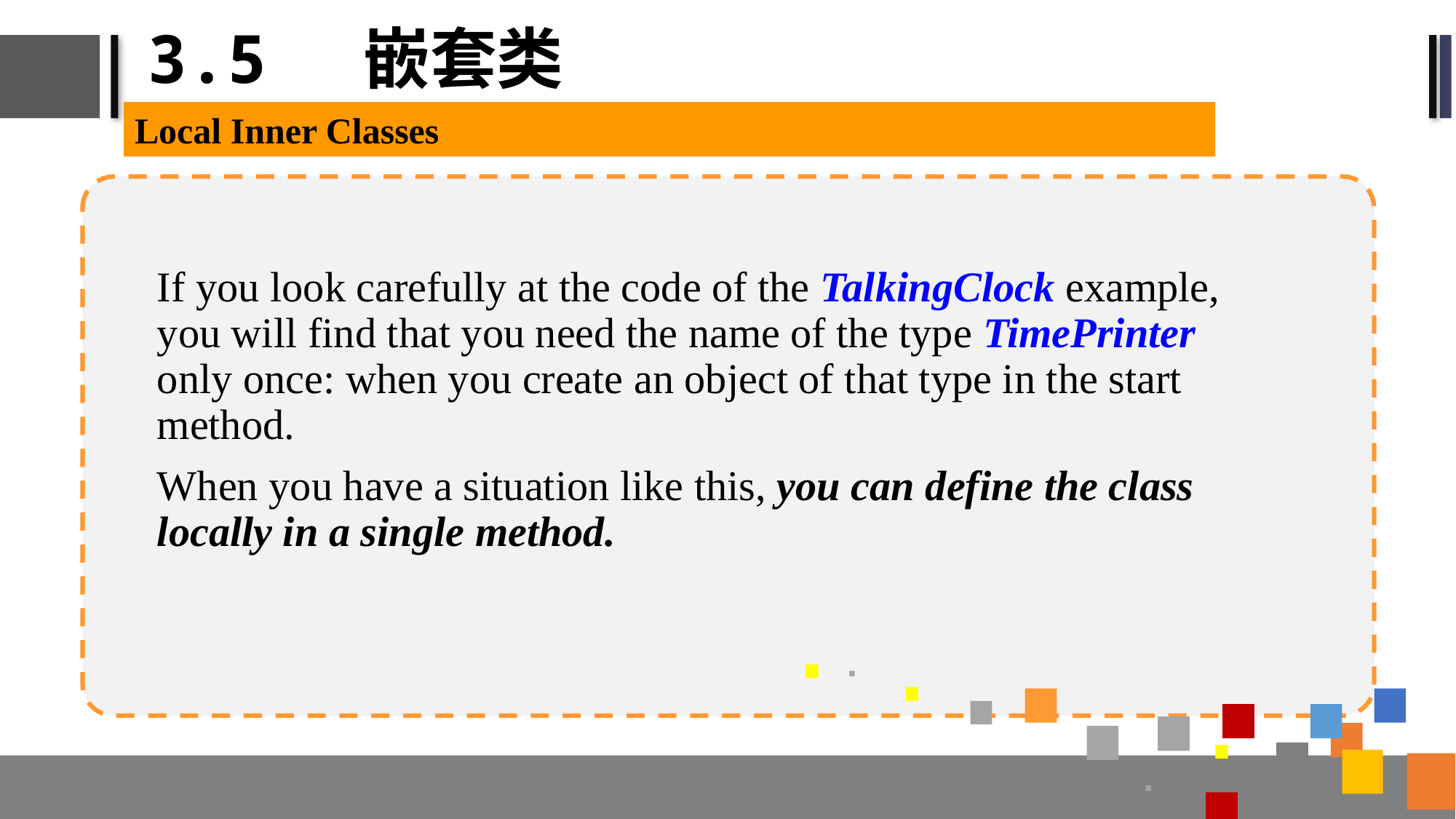

# 3.5  嵌套类
Local Inner Classes

If you look carefully at the code of the TalkingClock example, you will find that you need the name of the type TimePrinter only once: when you create an object of that type in the start method.
When you have a situation like this, you can define the class locally in a single method.